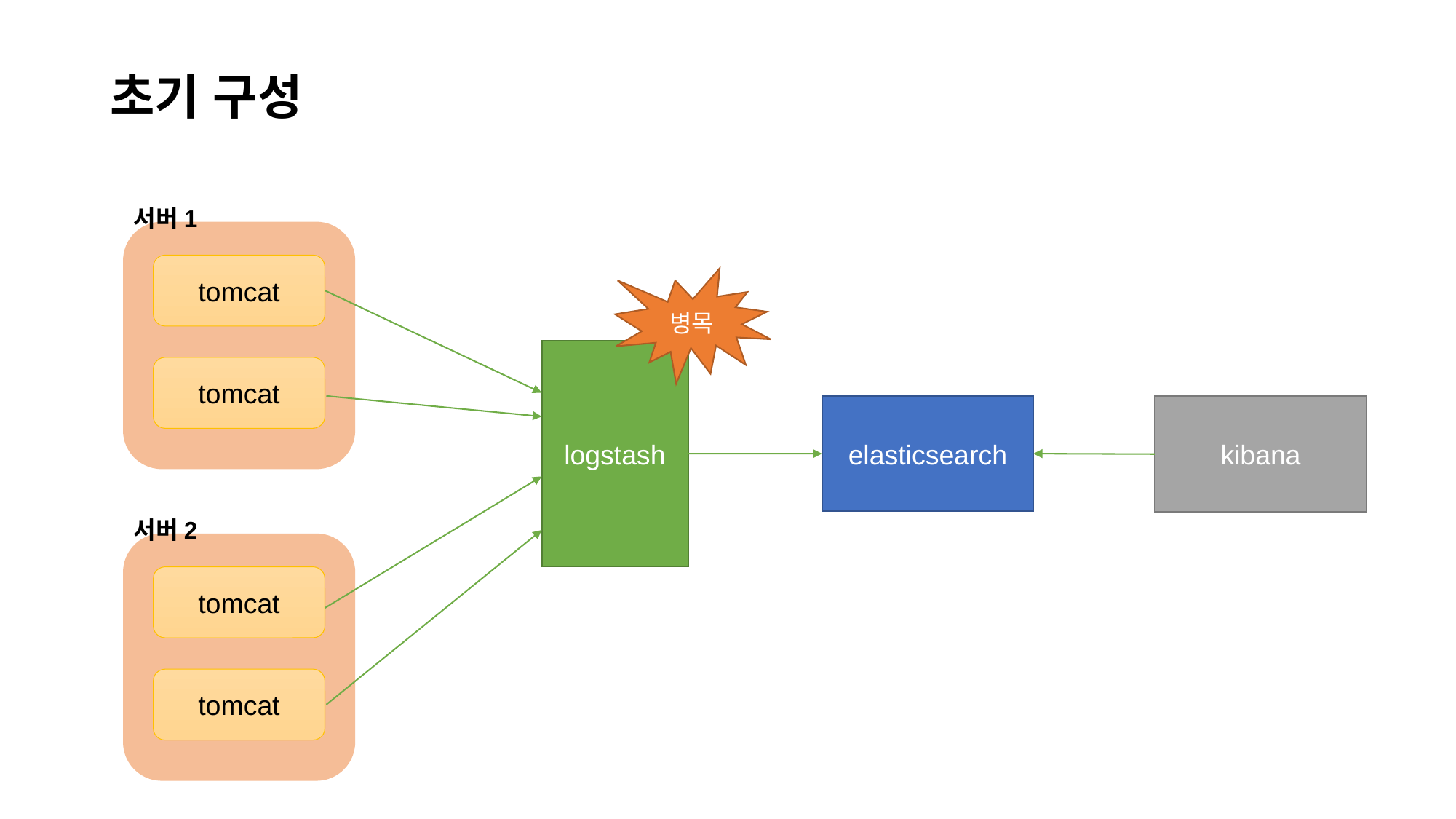

초기 구성
서버1

tomcat
tomcat
병목
logstash
elasticsearch
kibana
서버2

tomcat
tomcat